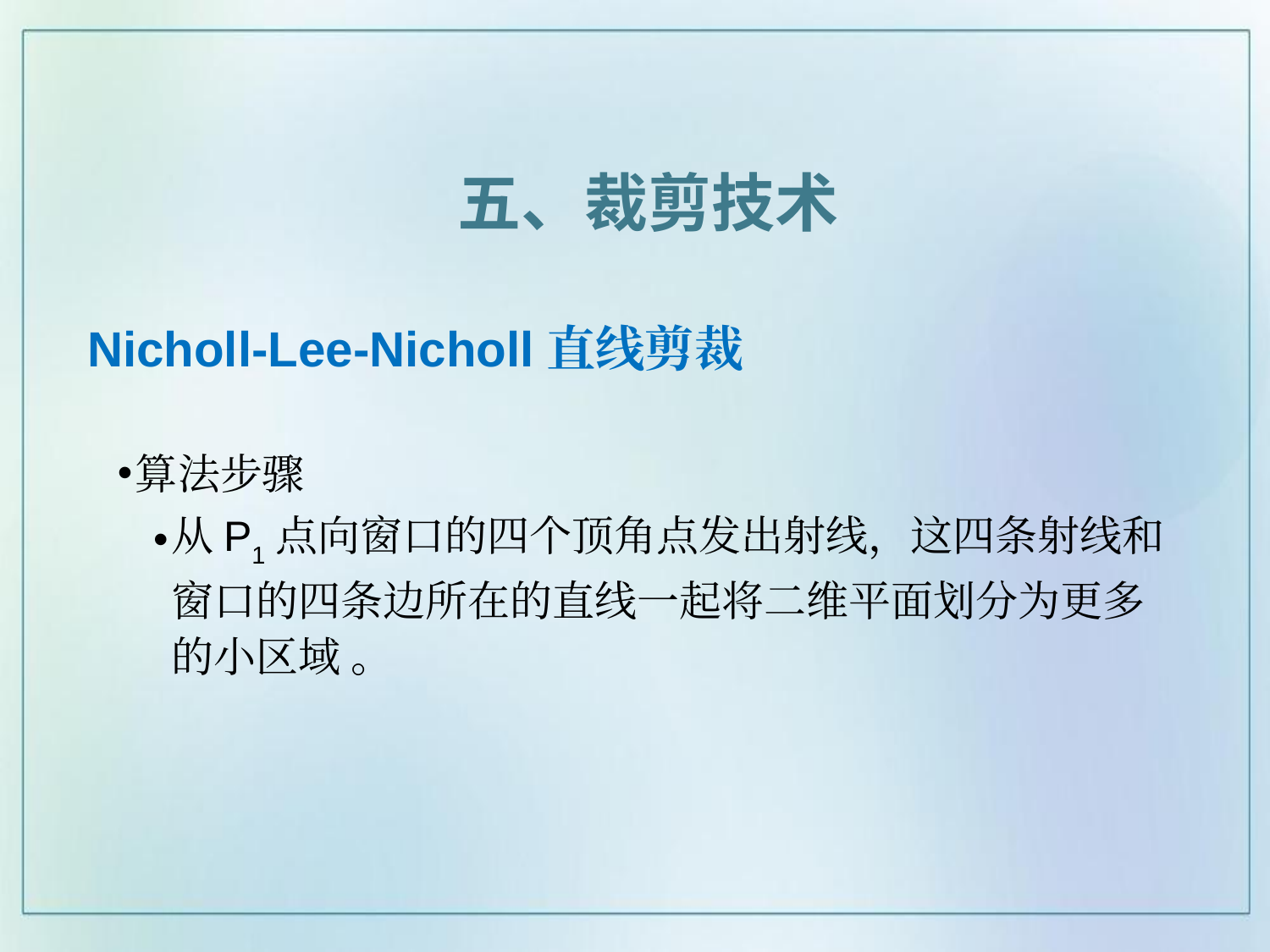

五、裁剪技术
# Nicholl-Lee-Nicholl直线剪裁
算法步骤
从P1点向窗口的四个顶角点发出射线，这四条射线和窗口的四条边所在的直线一起将二维平面划分为更多的小区域 。